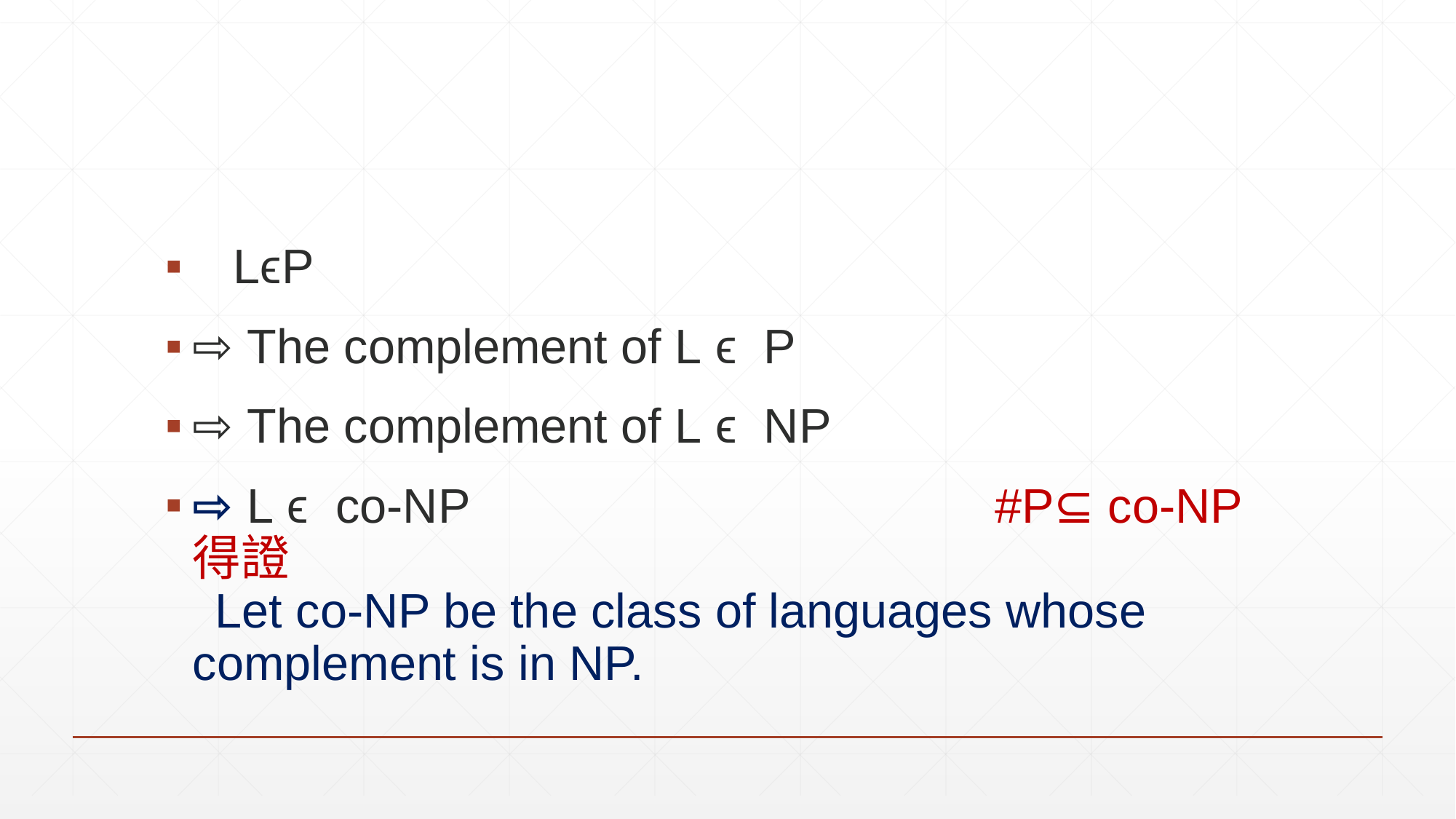

#
   LϵP
⇨ The complement of L ϵ  P
⇨ The complement of L ϵ  NP
⇨ L ϵ  co-NP                                       #P⊆ co-NP得證
 Let co-NP be the class of languages whose complement is in NP.